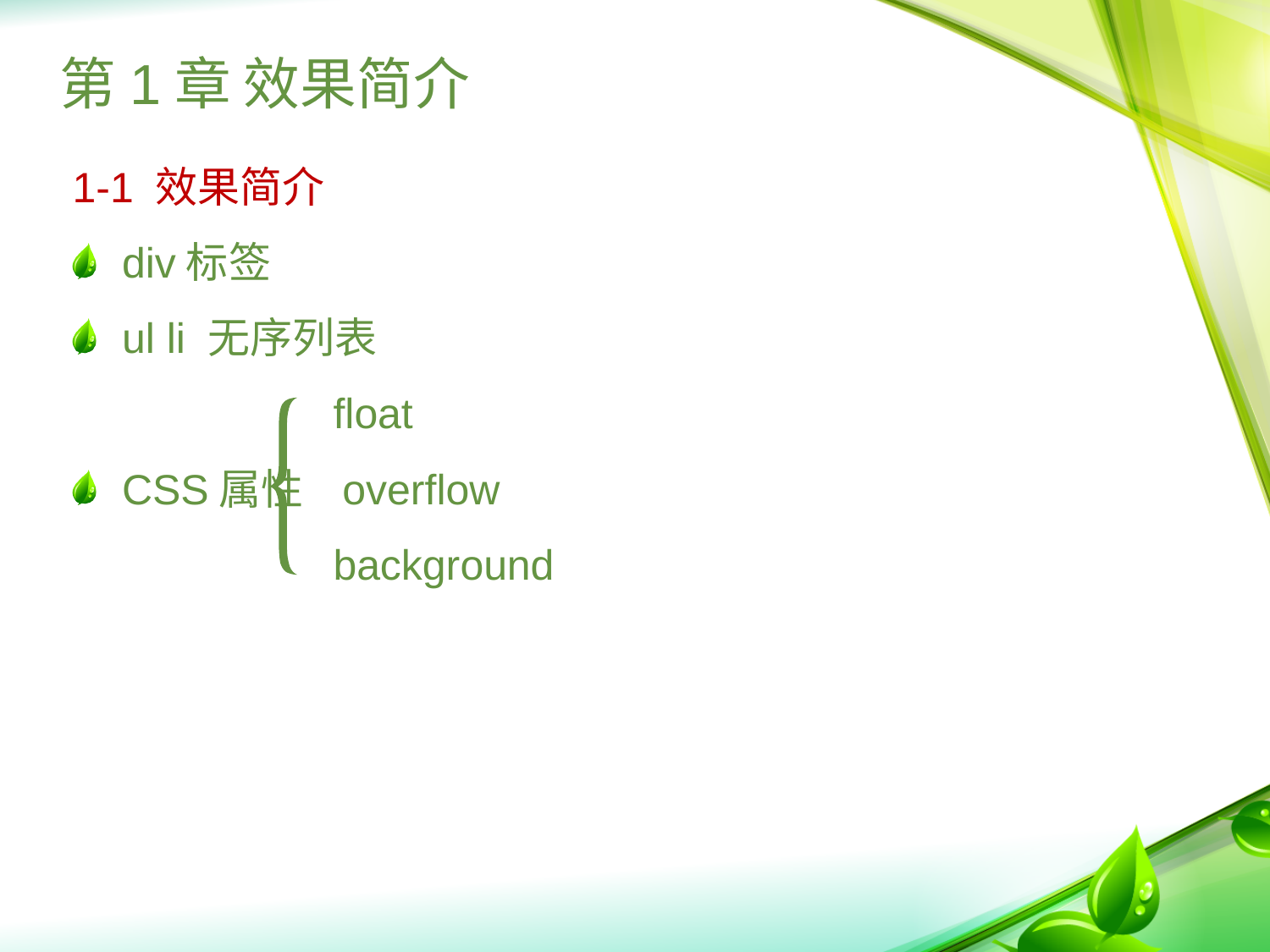

# 第1章 效果简介
1-1 效果简介
div标签
ul li 无序列表
                      float
CSS属性   overflow
                      background